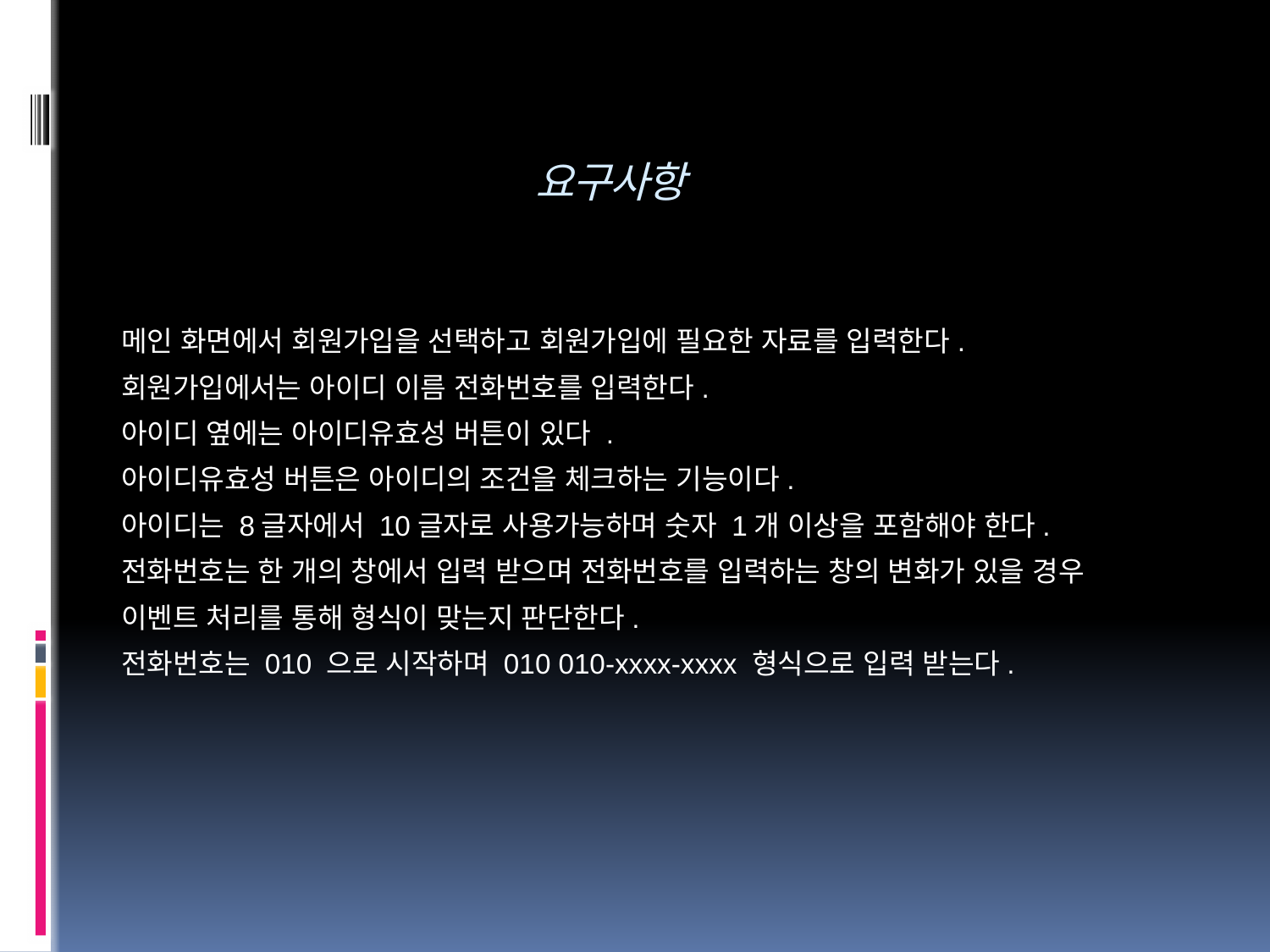

# 요구사항
메인 화면에서 회원가입을 선택하고 회원가입에 필요한 자료를 입력한다.
회원가입에서는 아이디 이름 전화번호를 입력한다.
아이디 옆에는 아이디유효성 버튼이 있다 .
아이디유효성 버튼은 아이디의 조건을 체크하는 기능이다.
아이디는 8글자에서 10글자로 사용가능하며 숫자 1개 이상을 포함해야 한다.
전화번호는 한 개의 창에서 입력 받으며 전화번호를 입력하는 창의 변화가 있을 경우
이벤트 처리를 통해 형식이 맞는지 판단한다.
전화번호는 010 으로 시작하며 010 010-xxxx-xxxx 형식으로 입력 받는다.